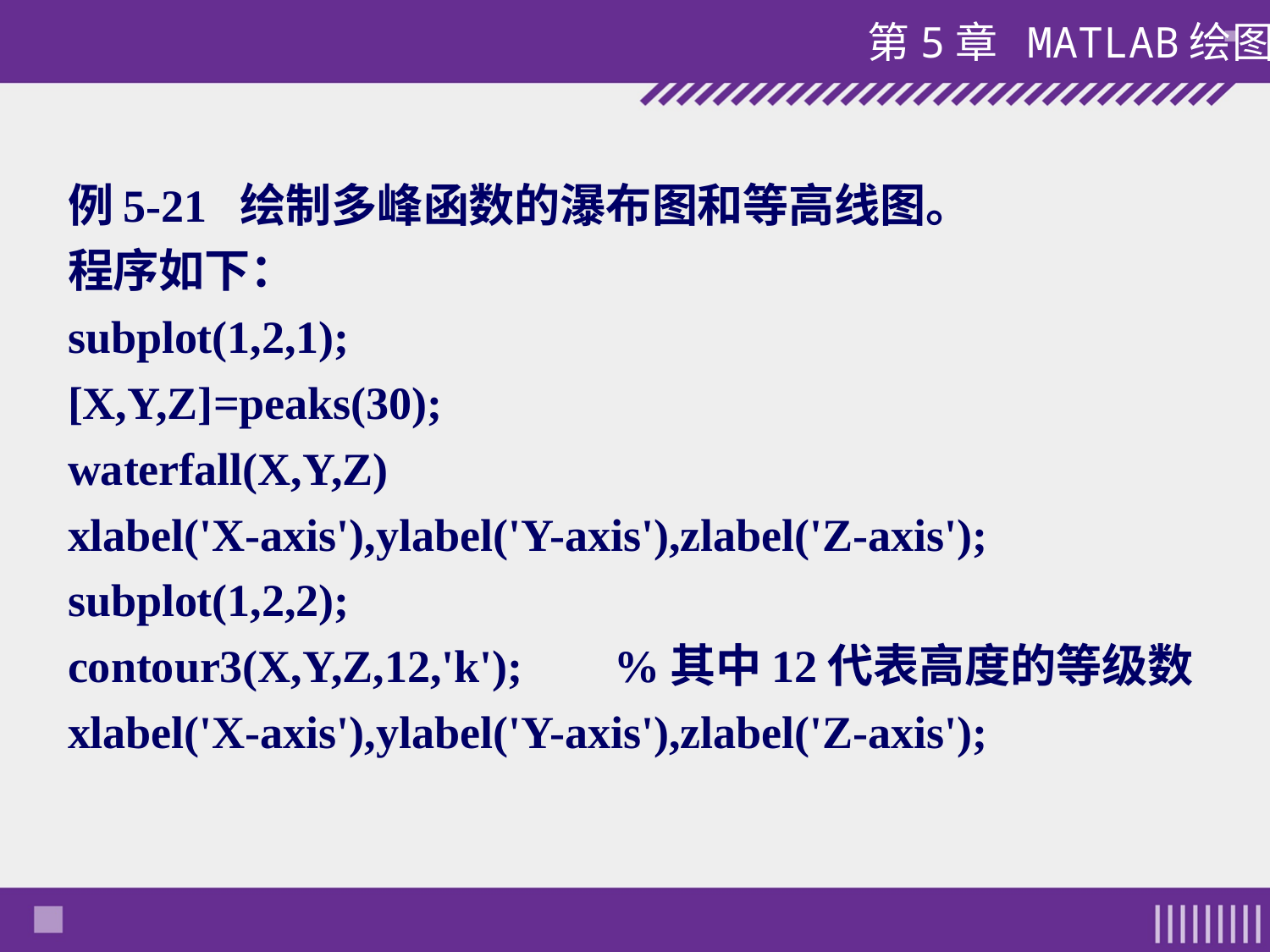

#
例5-21  绘制多峰函数的瀑布图和等高线图。
程序如下：
subplot(1,2,1);
[X,Y,Z]=peaks(30);
waterfall(X,Y,Z)
xlabel('X-axis'),ylabel('Y-axis'),zlabel('Z-axis');
subplot(1,2,2);
contour3(X,Y,Z,12,'k');        %其中12代表高度的等级数
xlabel('X-axis'),ylabel('Y-axis'),zlabel('Z-axis');